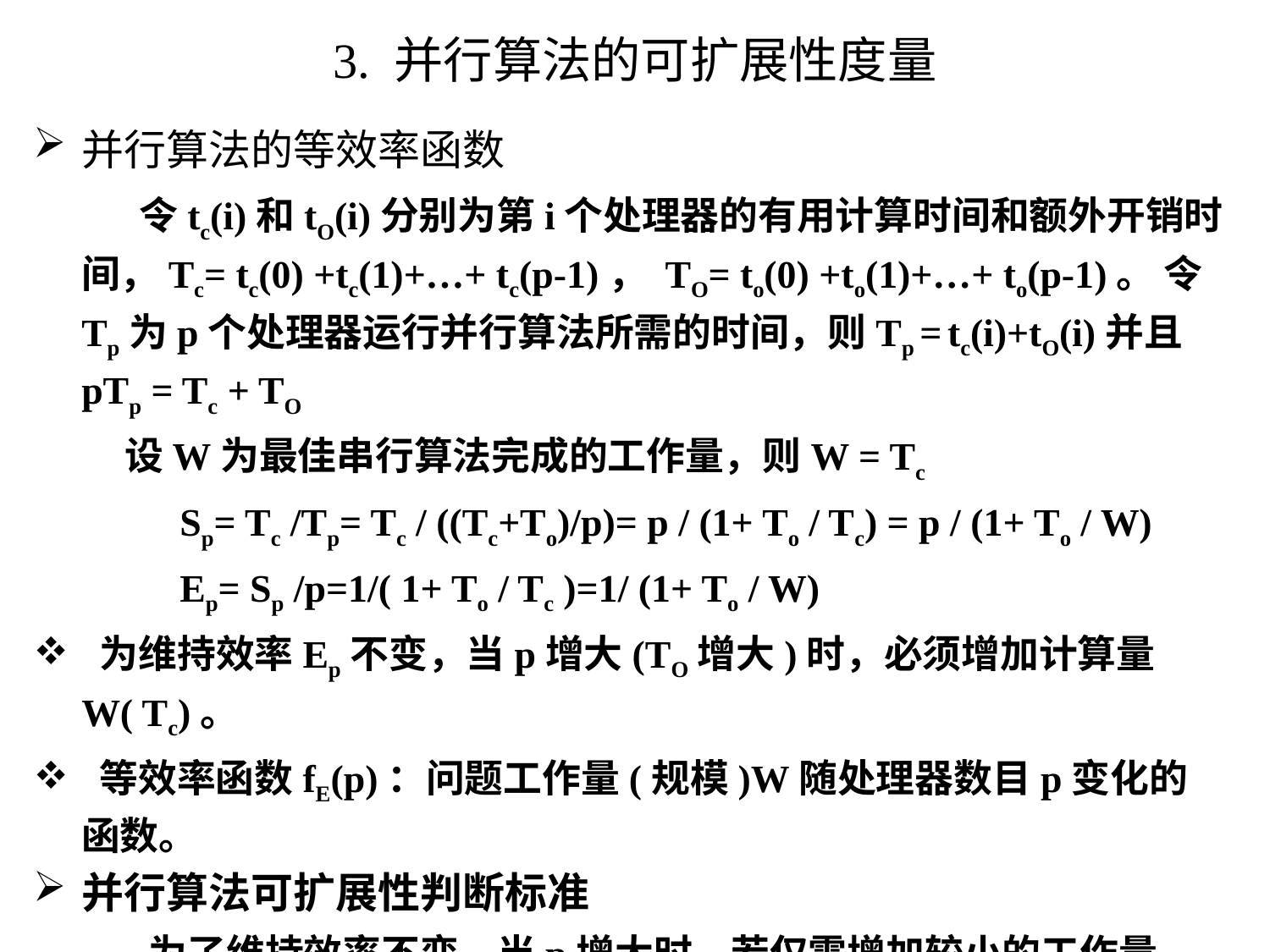

# 3. 并行算法的可扩展性度量
并行算法的等效率函数
          令tc(i)和tO(i)分别为第i个处理器的有用计算时间和额外开销时间，Tc= tc(0) +tc(1)+…+ tc(p-1)， TO= to(0) +to(1)+…+ to(p-1)。 令Tp为p个处理器运行并行算法所需的时间，则Tp = tc(i)+tO(i)并且pTp = Tc + TO
                设W为最佳串行算法完成的工作量，则W = Tc
               Sp= Tc /Tp= Tc / ((Tc+To)/p)= p / (1+ To / Tc) = p / (1+ To / W)
               Ep= Sp /p=1/( 1+ To / Tc )=1/ (1+ To / W)
 为维持效率Ep不变，当p增大(TO增大)时，必须增加计算量W( Tc)。
 等效率函数fE(p)：问题工作量(规模)W随处理器数目p变化的函数。
并行算法可扩展性判断标准
           为了维持效率不变，当p增大时，若仅需增加较小的工作量（问题规模）W——W随p增大而线性/亚线性增长，则称并行算法具有良好的可扩展性；否则，称为不可扩放的。